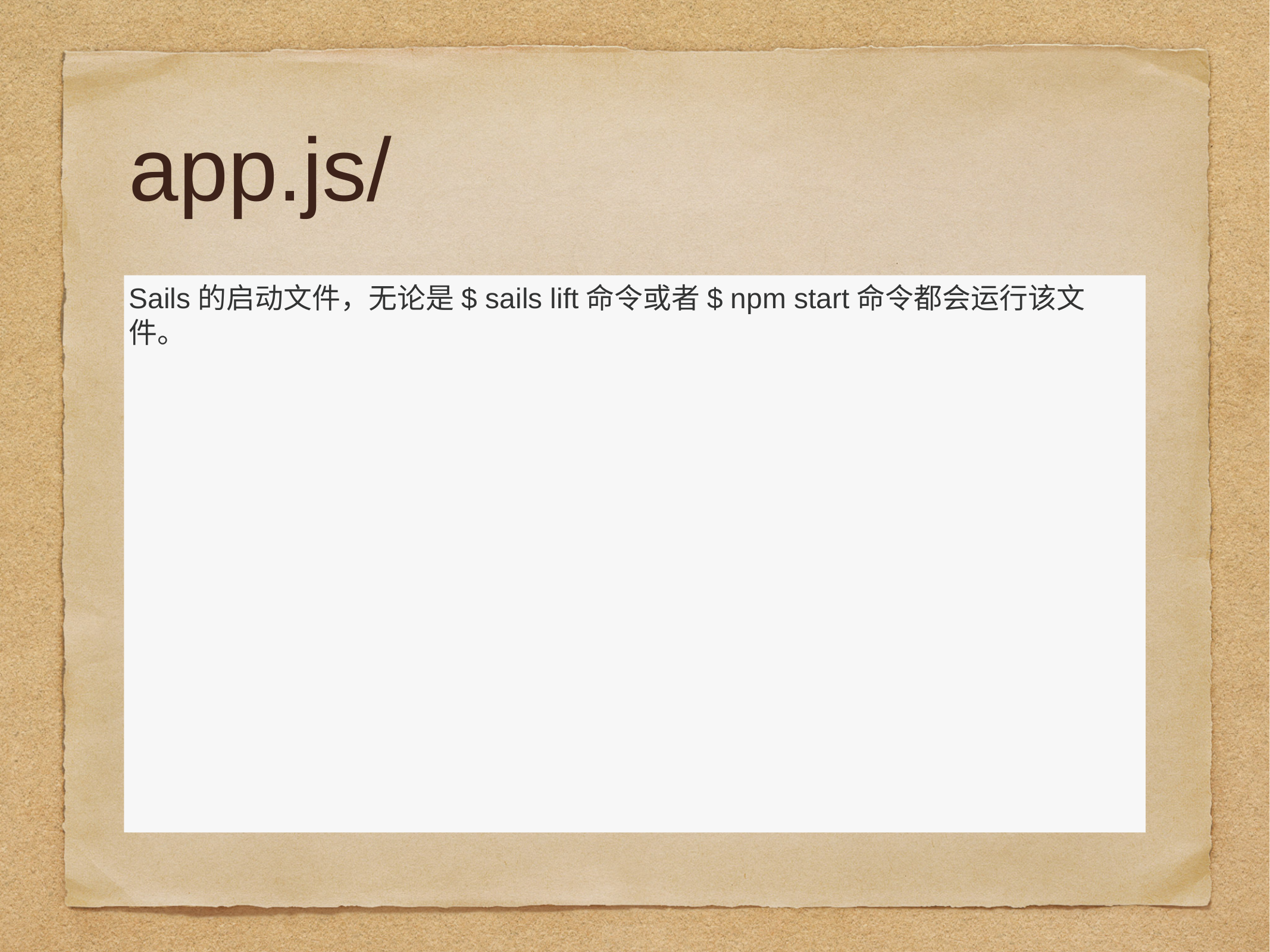

# app.js/
Sails的启动文件，无论是$ sails lift命令或者$ npm start命令都会运行该文件。